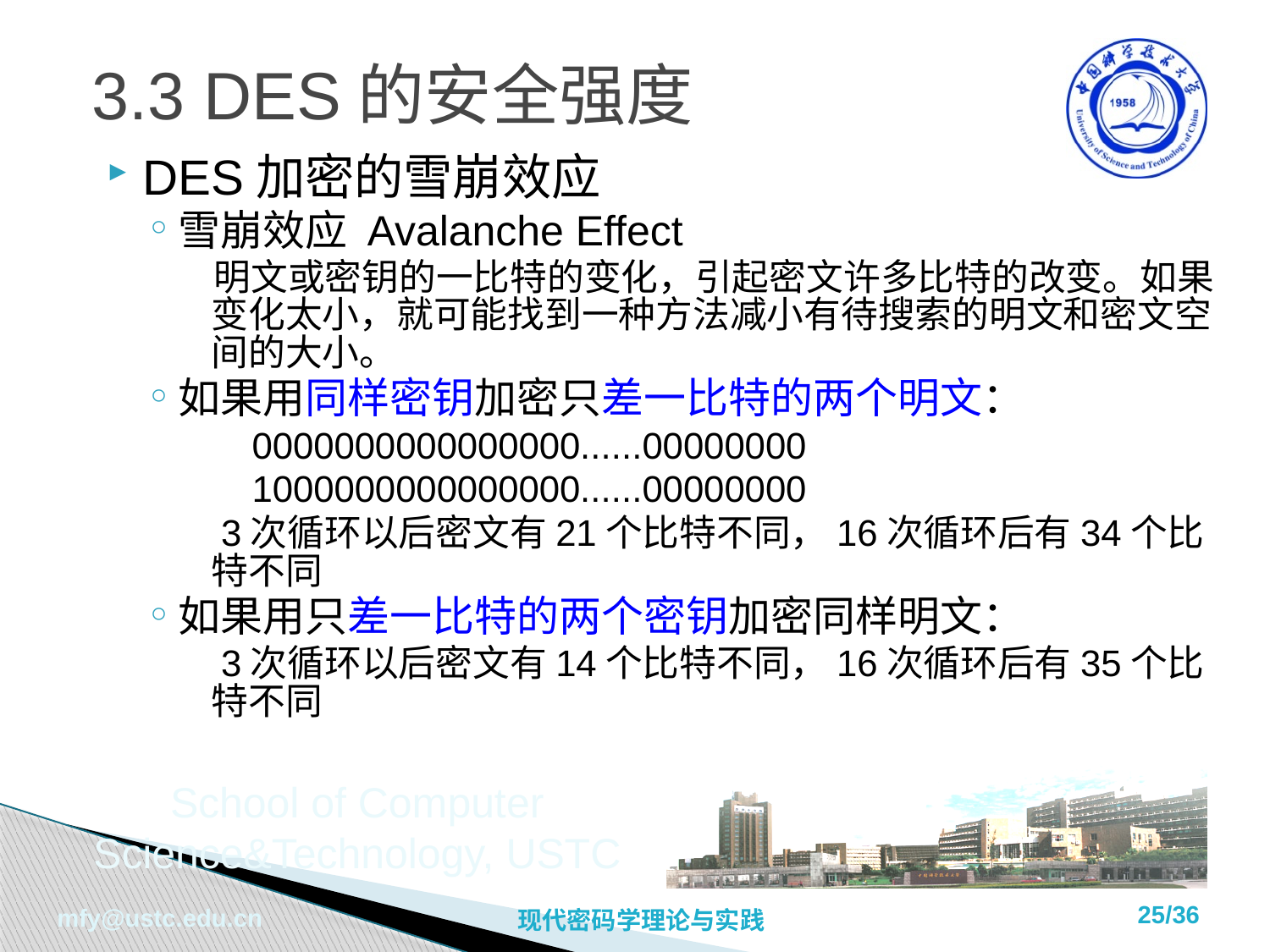

3.3 DES的安全强度
DES加密的雪崩效应
雪崩效应 Avalanche Effect
    明文或密钥的一比特的变化，引起密文许多比特的改变。如果变化太小，就可能找到一种方法减小有待搜索的明文和密文空间的大小。
如果用同样密钥加密只差一比特的两个明文：
       0000000000000000......00000000
       1000000000000000......00000000
    3次循环以后密文有21个比特不同，16次循环后有34个比特不同
如果用只差一比特的两个密钥加密同样明文：
    3次循环以后密文有14个比特不同，16次循环后有35个比特不同